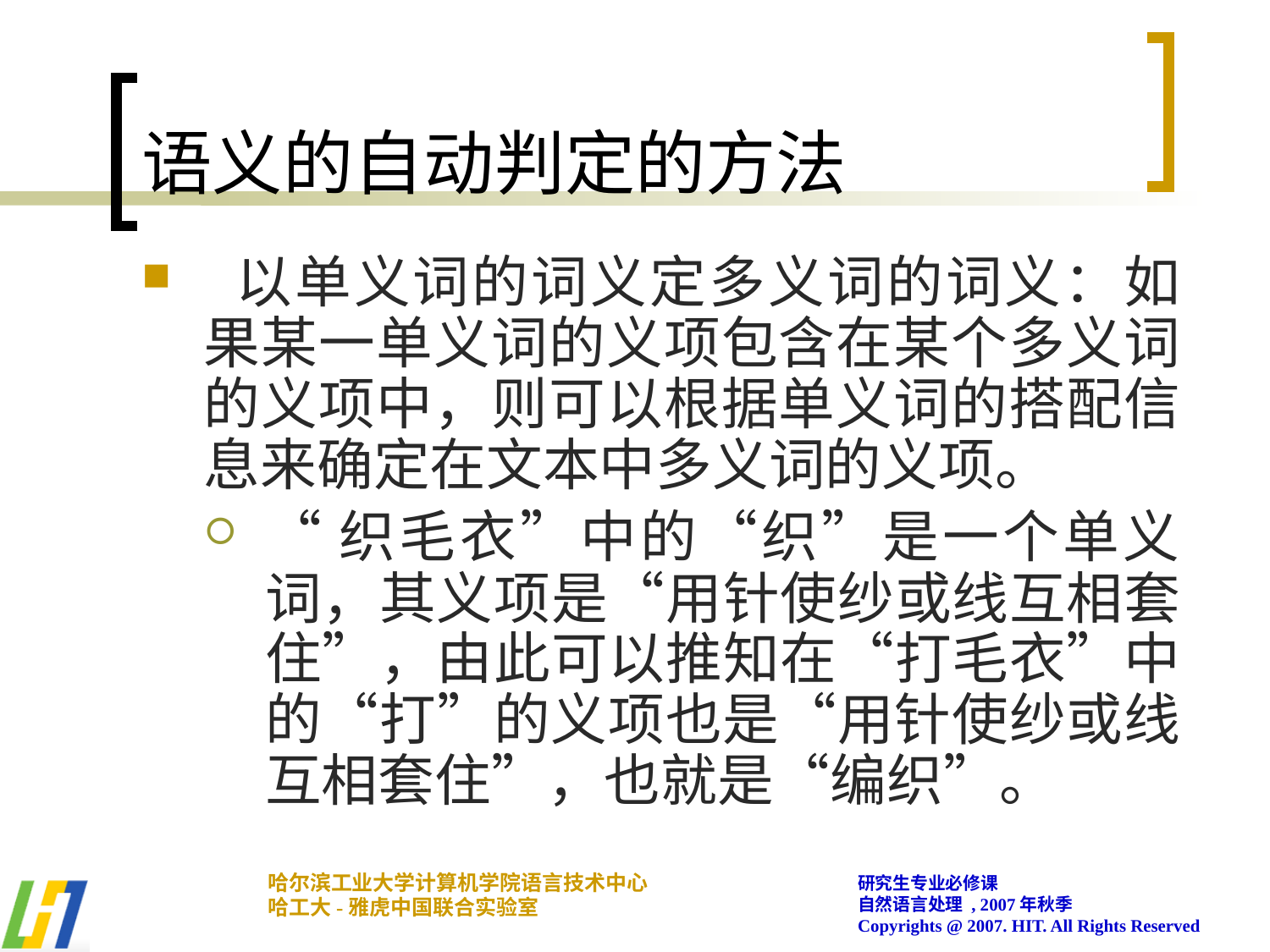

# 语义的自动判定的方法
 以单义词的词义定多义词的词义：如果某一单义词的义项包含在某个多义词的义项中，则可以根据单义词的搭配信息来确定在文本中多义词的义项。
“织毛衣”中的“织”是一个单义词，其义项是“用针使纱或线互相套住”，由此可以推知在“打毛衣”中的“打”的义项也是“用针使纱或线互相套住”，也就是“编织”。

哈尔滨工业大学计算机学院语言技术中心
哈工大-雅虎中国联合实验室
研究生专业必修课
自然语言处理 , 2007年秋季
Copyrights @ 2007. HIT. All Rights Reserved